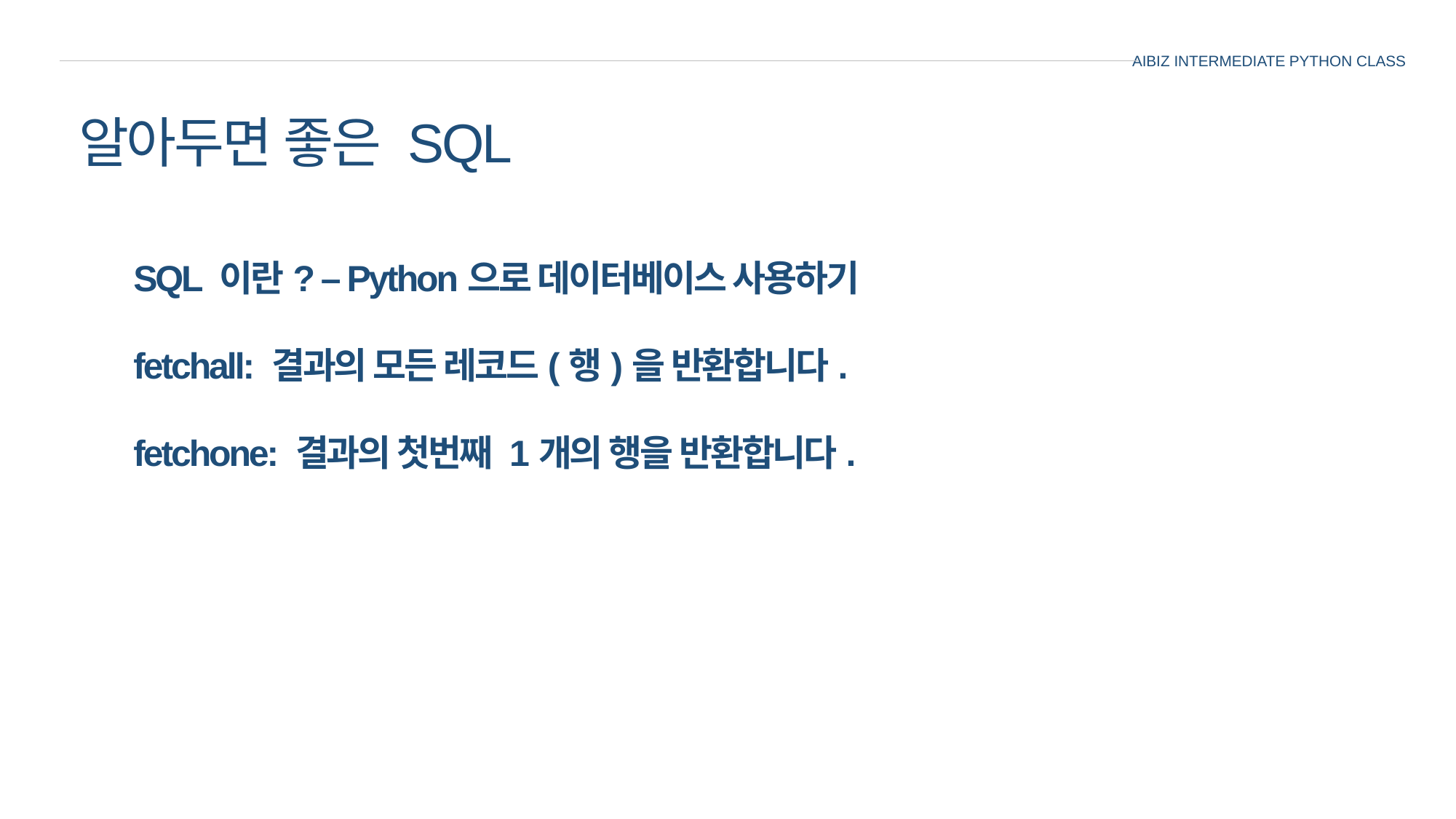

AIBIZ INTERMEDIATE PYTHON CLASS
알아두면 좋은 SQL
SQL 이란? – Python으로 데이터베이스 사용하기

fetchall: 결과의 모든 레코드(행)을 반환합니다.

fetchone: 결과의 첫번째 1개의 행을 반환합니다.